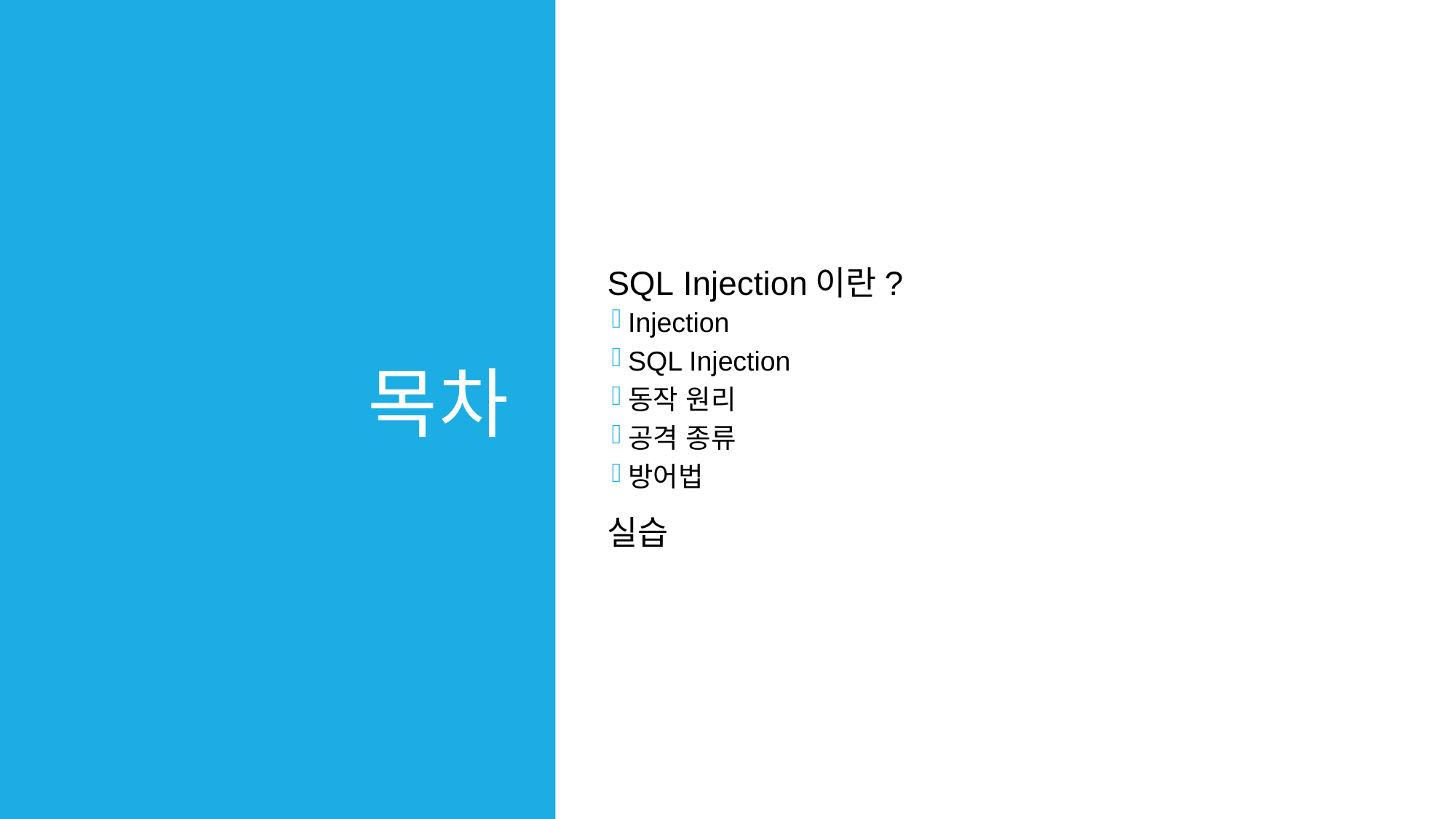

# 목차
SQL Injection이란?
Injection
SQL Injection
동작 원리
공격 종류
방어법
실습